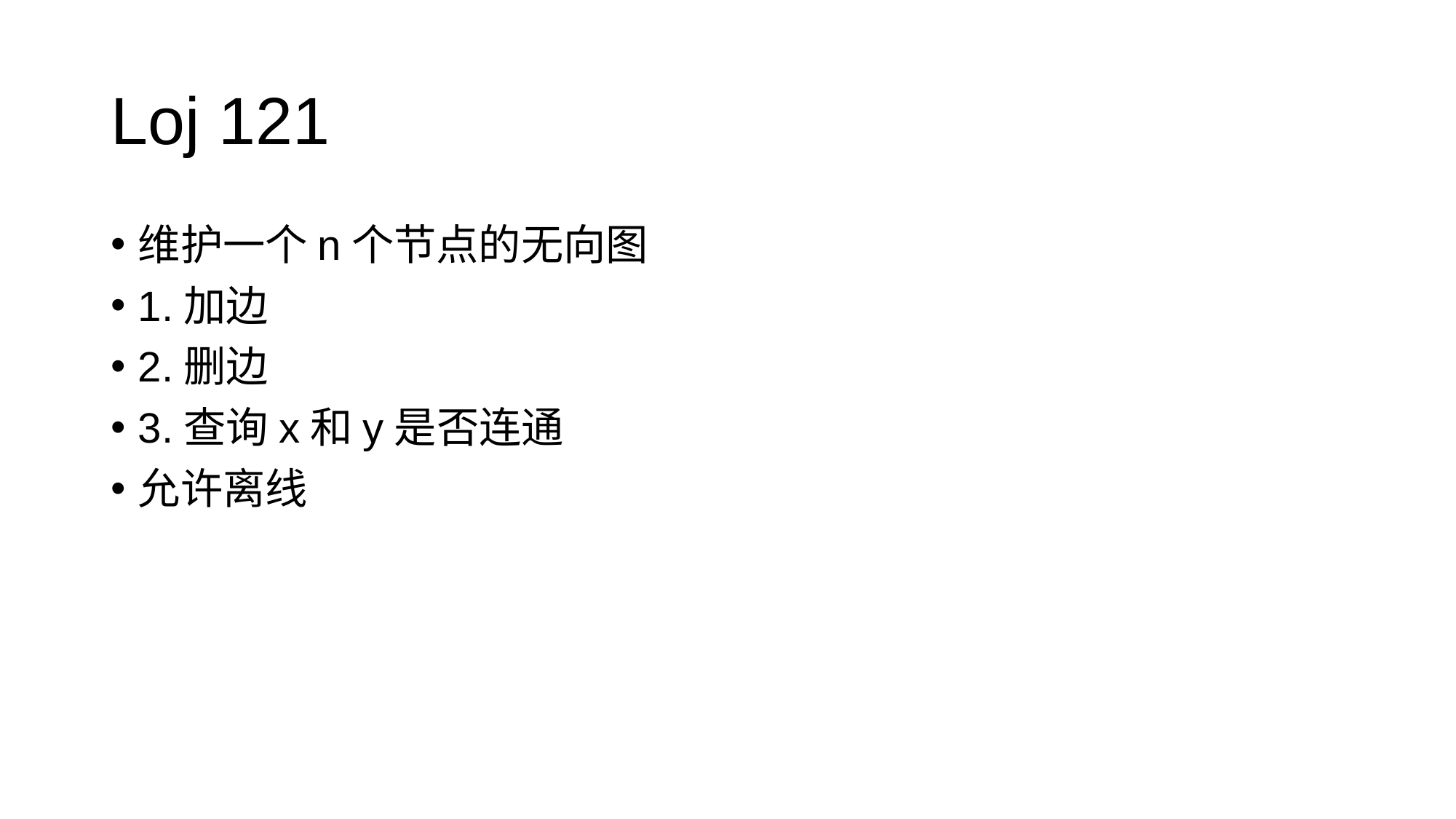

# Loj 121
维护一个n个节点的无向图
1.加边
2.删边
3.查询x和y是否连通
允许离线